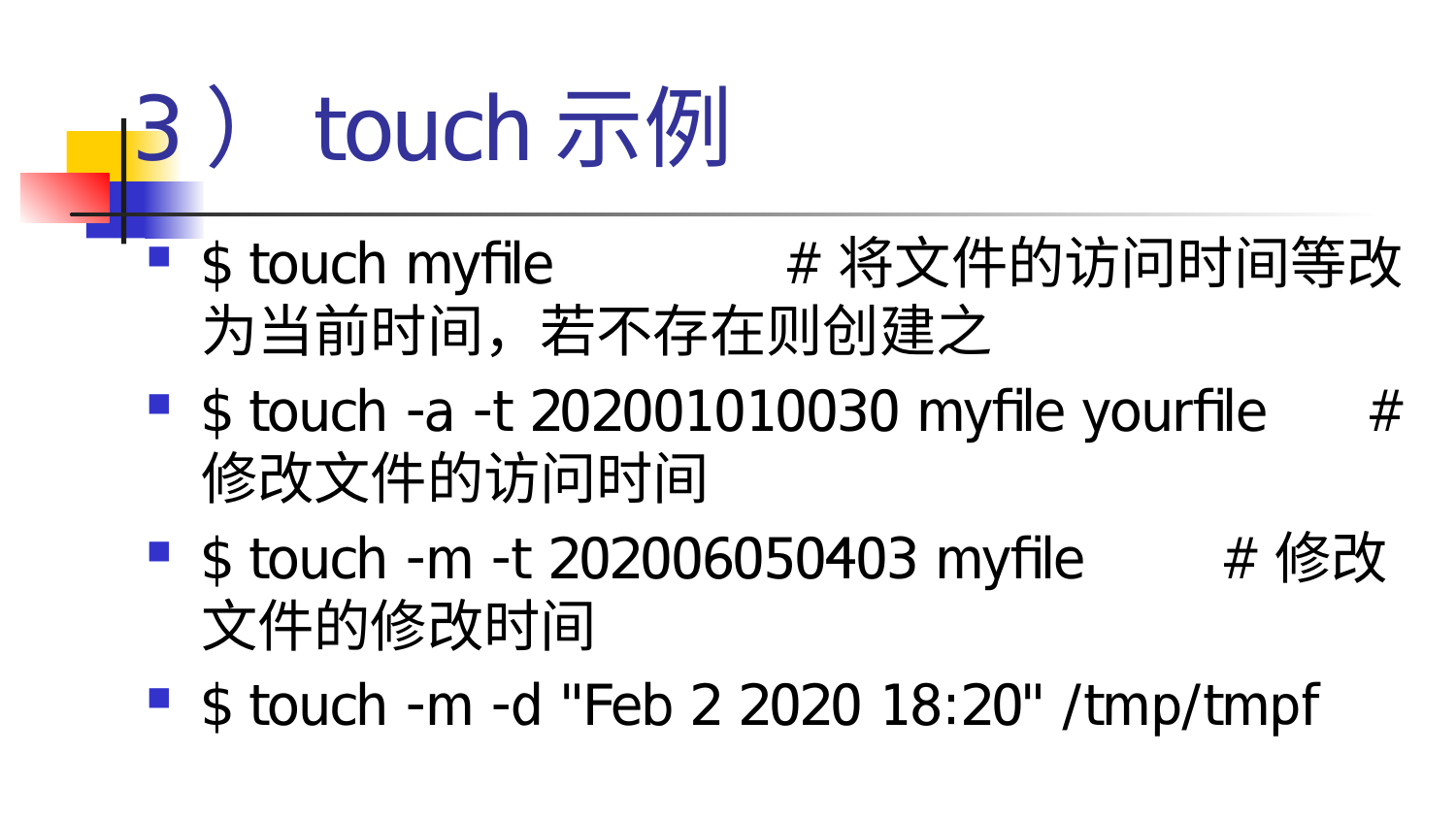

# 3）touch示例
$ touch myfile 		#将文件的访问时间等改为当前时间，若不存在则创建之
$ touch -a -t 202001010030 myfile yourfile 	#修改文件的访问时间
$ touch -m -t 202006050403 myfile 	#修改文件的修改时间
$ touch -m -d "Feb 2 2020 18:20" /tmp/tmpf